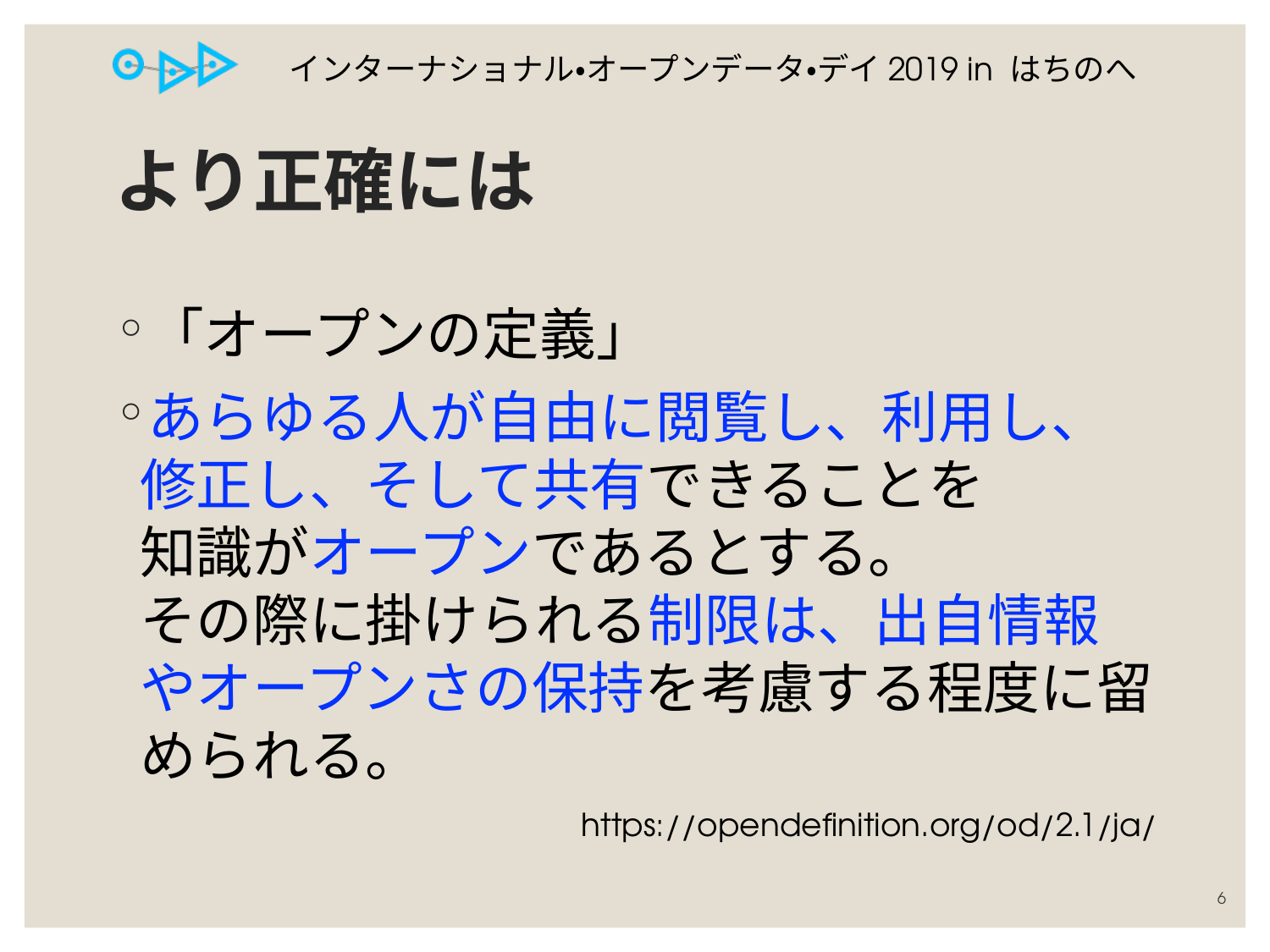

# より正確には
「オープンの定義」
あらゆる人が自由に閲覧し、利用し、修正し、そして共有できることを
知識がオープンであるとする。
その際に掛けられる制限は、出自情報やオープンさの保持を考慮する程度に留められる。
https://opendefinition.org/od/2.1/ja/
6